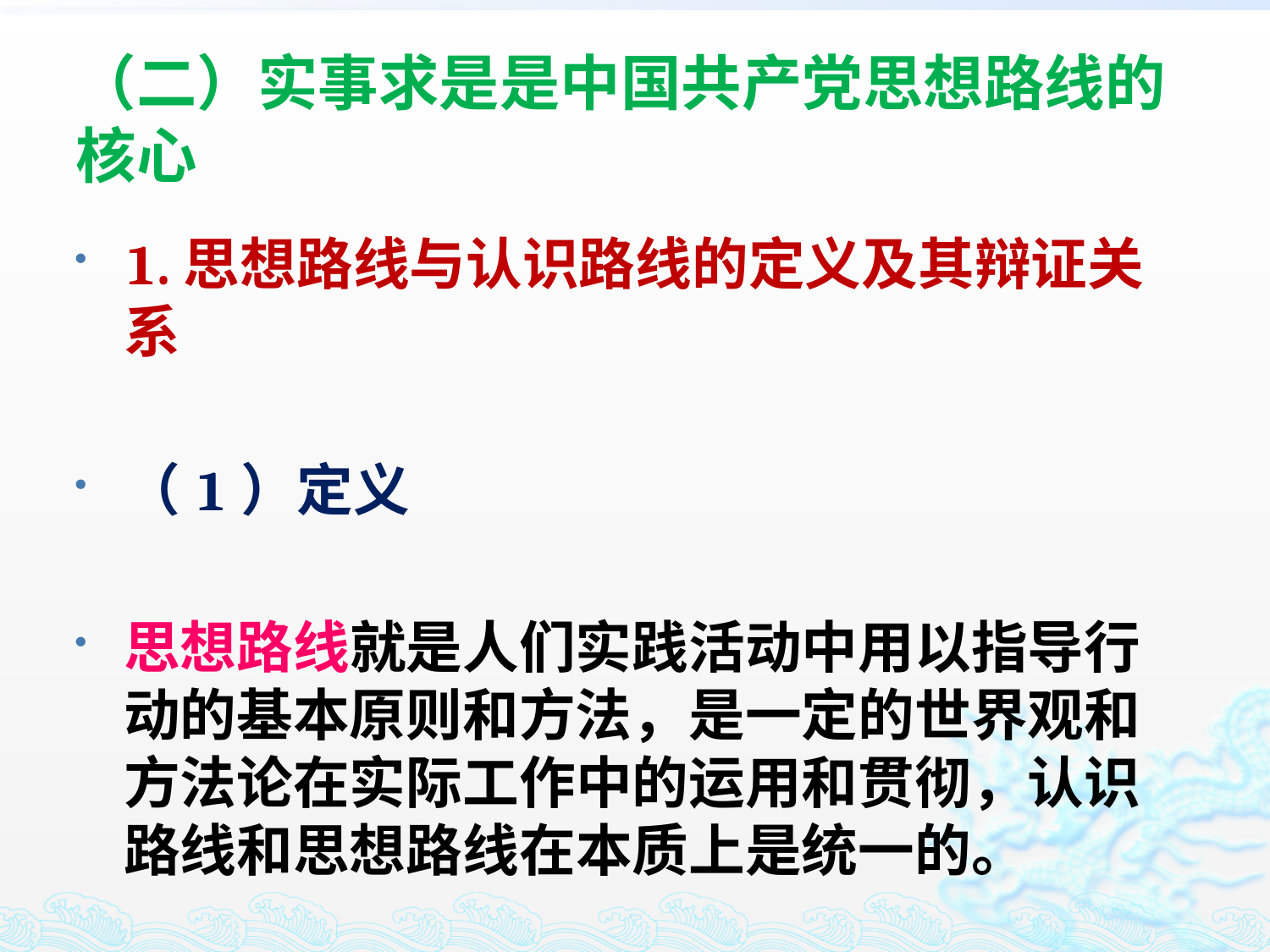

# （二）实事求是是中国共产党思想路线的核心
1.思想路线与认识路线的定义及其辩证关系

（1）定义

思想路线就是人们实践活动中用以指导行动的基本原则和方法，是一定的世界观和方法论在实际工作中的运用和贯彻，认识路线和思想路线在本质上是统一的。